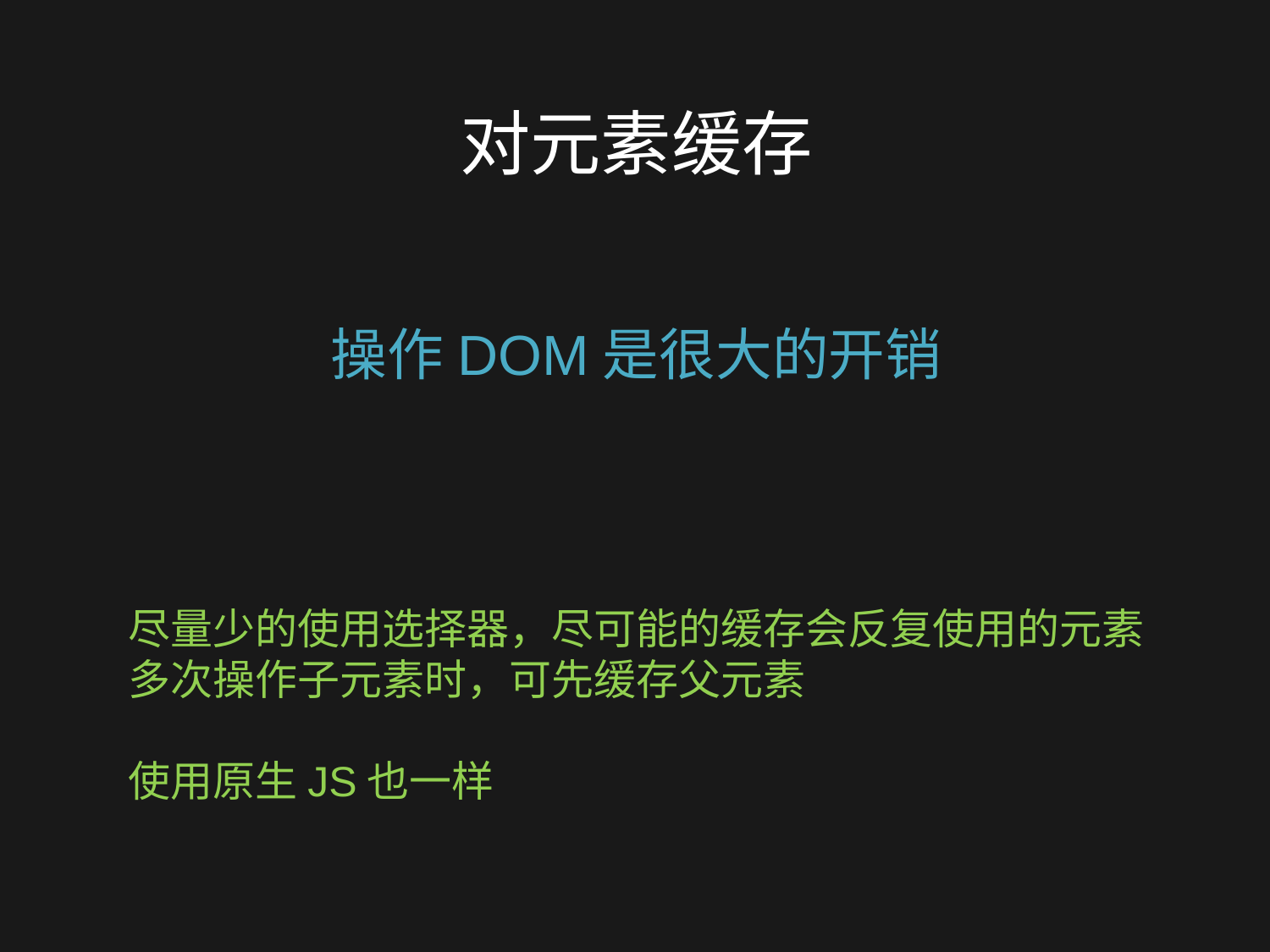

对元素缓存
操作DOM是很大的开销
尽量少的使用选择器，尽可能的缓存会反复使用的元素
多次操作子元素时，可先缓存父元素

使用原生JS也一样